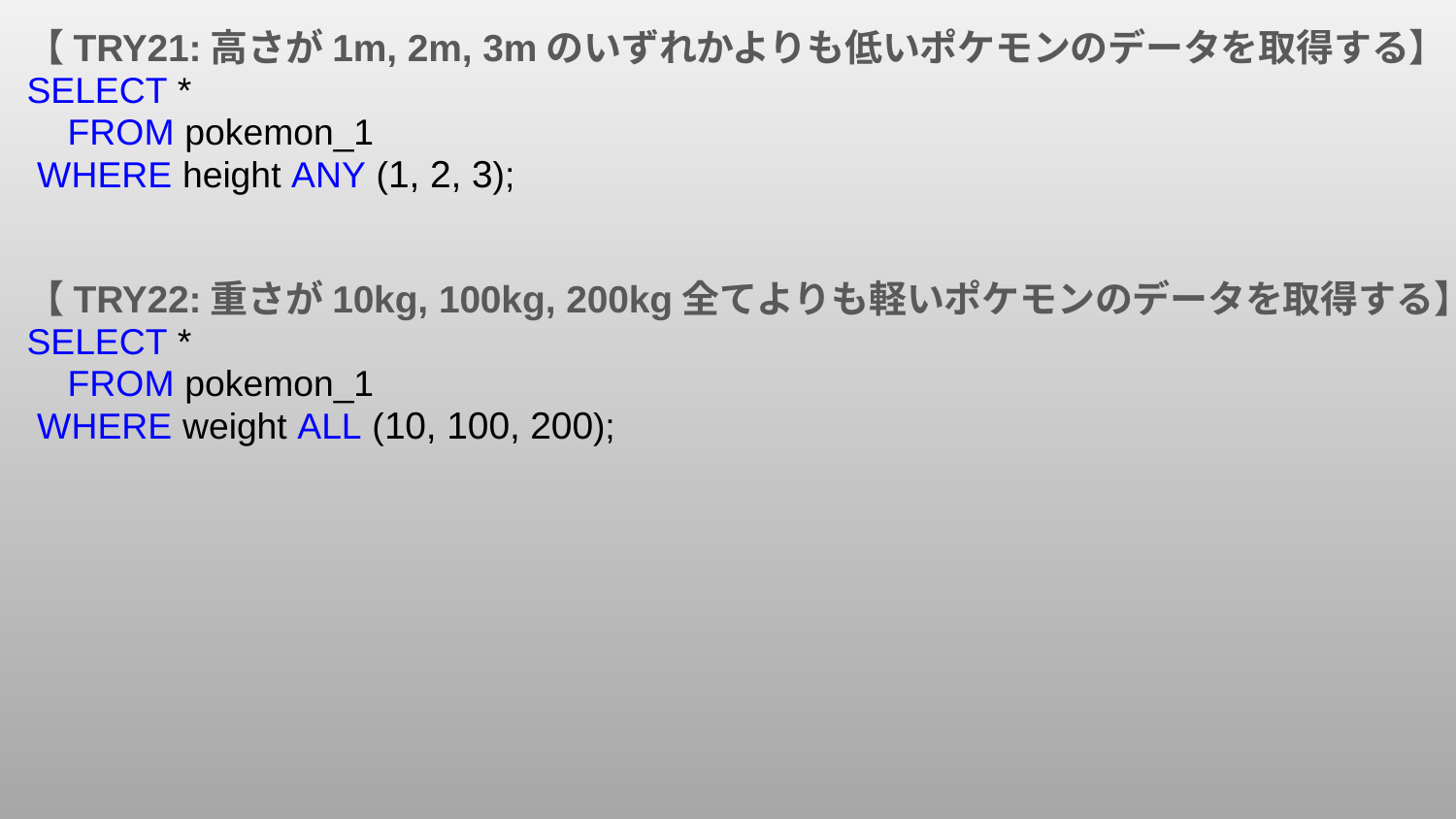

【TRY21:高さが1m, 2m, 3mのいずれかよりも低いポケモンのデータを取得する】
SELECT *
    FROM pokemon_1
 WHERE height ANY (1, 2, 3);
【TRY22:重さが10kg, 100kg, 200kg全てよりも軽いポケモンのデータを取得する】
SELECT *
    FROM pokemon_1
 WHERE weight ALL (10, 100, 200);